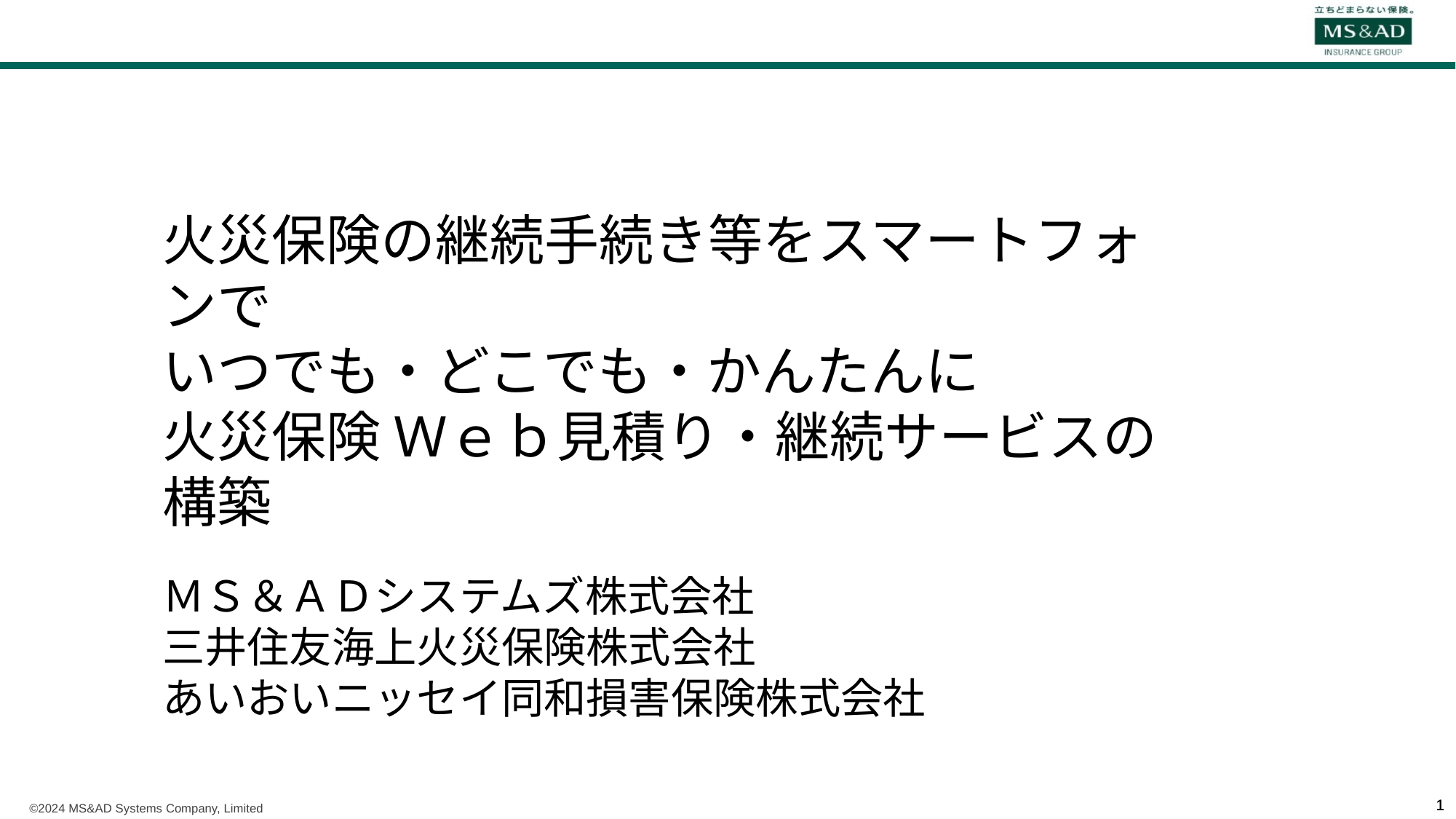

# 火災保険の継続手続き等をスマートフォンで いつでも・どこでも・かんたんに 火災保険 Ｗｅｂ見積り・継続サービスの構築
ＭＳ＆ＡＤシステムズ株式会社
三井住友海上火災保険株式会社
あいおいニッセイ同和損害保険株式会社